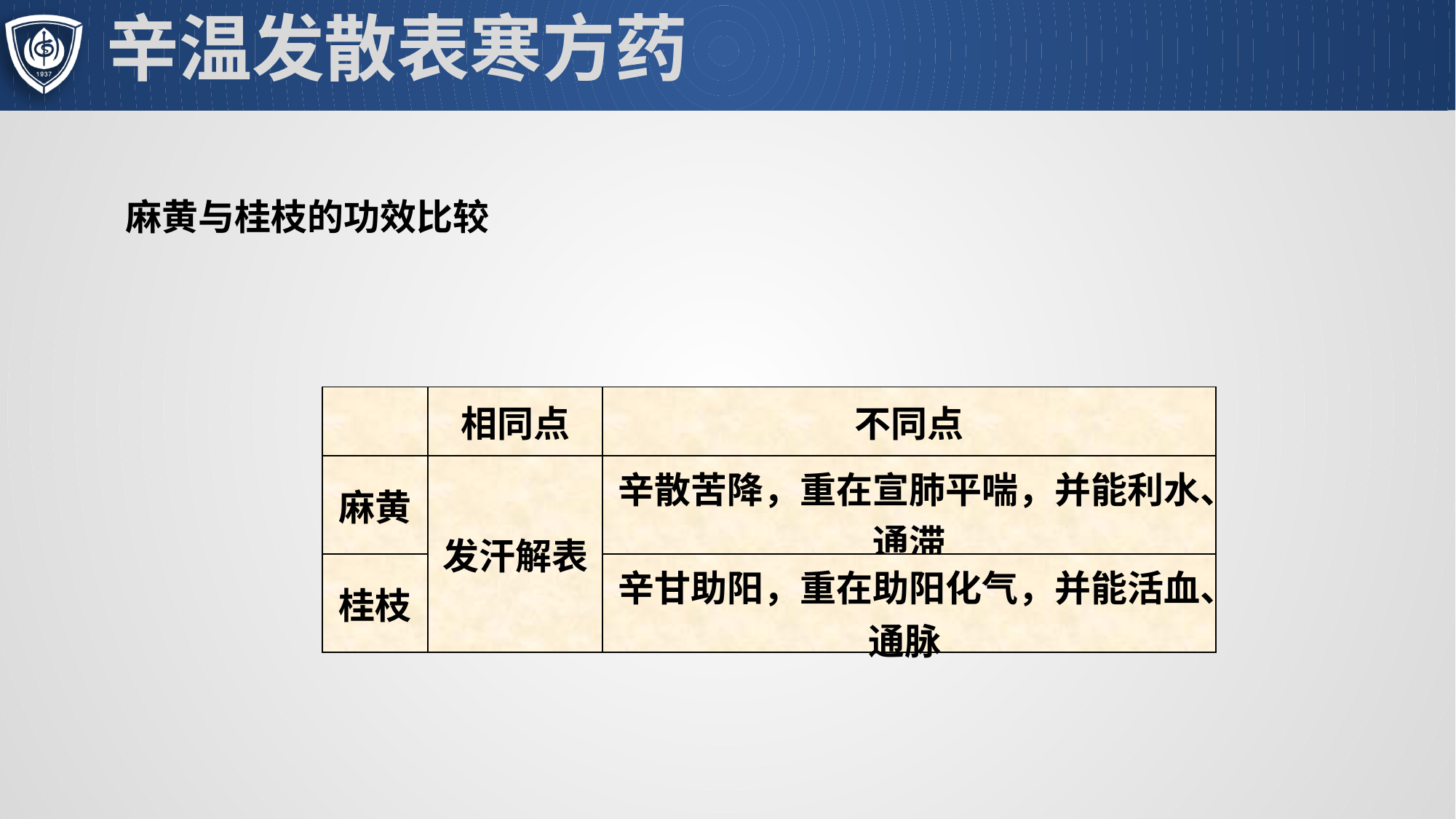

# 辛温发散表寒方药
麻黄与桂枝的功效比较
|  | 相同点 | 不同点 |
| --- | --- | --- |
| 麻黄 | 发汗解表 | 辛散苦降，重在宣肺平喘，并能利水、通滞 |
| 桂枝 |  | 辛甘助阳，重在助阳化气，并能活血、通脉 |